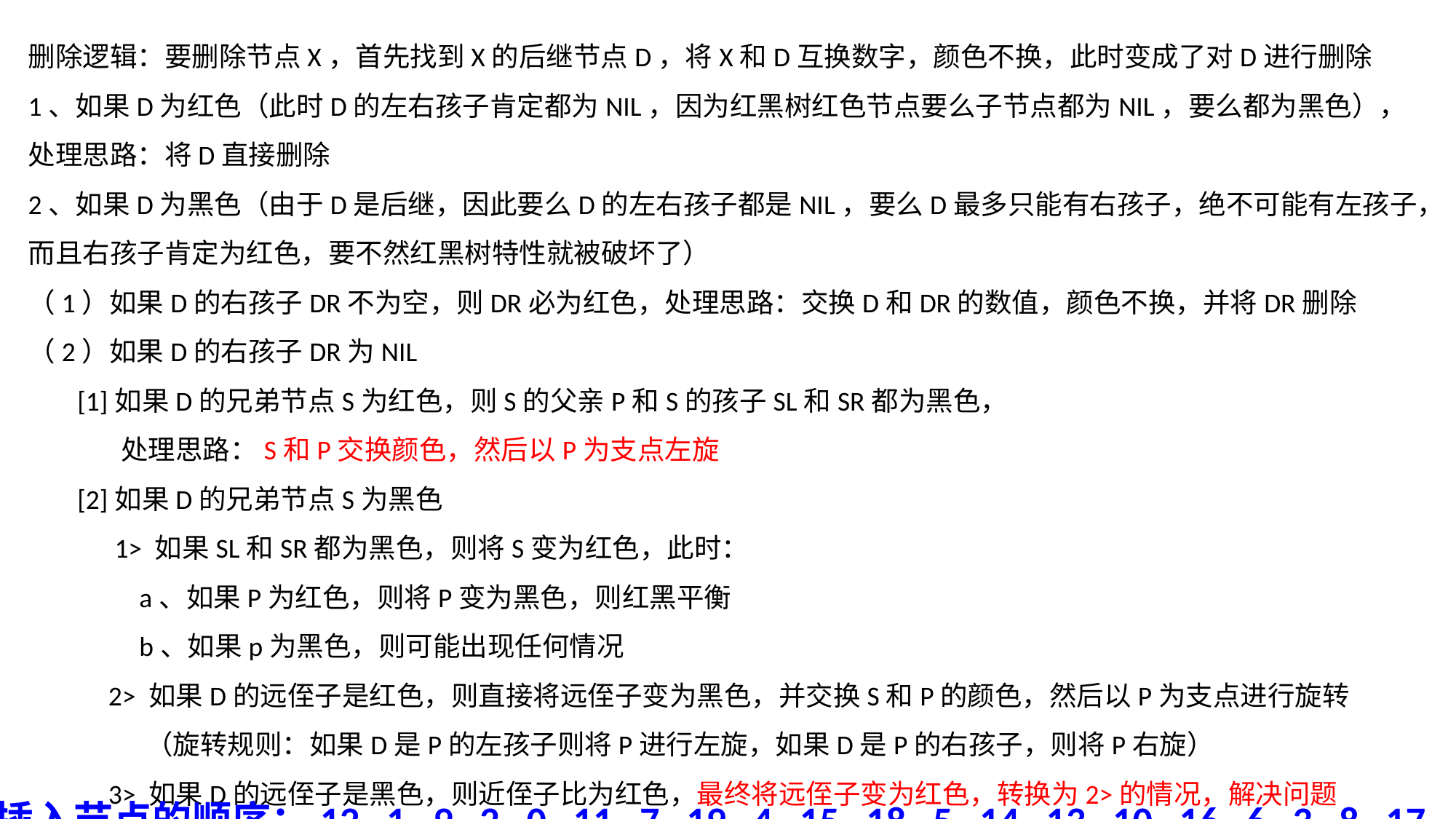

删除逻辑：要删除节点X，首先找到X的后继节点D，将X和D互换数字，颜色不换，此时变成了对D进行删除
1、如果D为红色（此时D的左右孩子肯定都为NIL，因为红黑树红色节点要么子节点都为NIL，要么都为黑色），处理思路：将D直接删除
2、如果D为黑色（由于D是后继，因此要么D的左右孩子都是NIL，要么D最多只能有右孩子，绝不可能有左孩子，而且右孩子肯定为红色，要不然红黑树特性就被破坏了）
（1）如果D的右孩子DR不为空，则DR必为红色，处理思路：交换D和DR的数值，颜色不换，并将DR删除
（2）如果D的右孩子DR为NIL
        [1]如果D的兄弟节点S为红色，则S的父亲P和S的孩子SL和SR都为黑色，
              处理思路：S和P交换颜色，然后以P为支点左旋
        [2]如果D的兄弟节点S为黑色
              1> 如果SL和SR都为黑色，则将S变为红色，此时：
                  a、如果P为红色，则将P变为黑色，则红黑平衡
                  b、如果p为黑色，则可能出现任何情况
             2> 如果D的远侄子是红色，则直接将远侄子变为黑色，并交换S和P的颜色，然后以P为支点进行旋转
                  （旋转规则：如果D是P的左孩子则将P进行左旋，如果D是P的右孩子，则将P右旋）
             3> 如果D的远侄子是黑色，则近侄子比为红色，最终将远侄子变为红色，转换为2>的情况，解决问题
插入节点的顺序：12   1   9   2   0   11   7   19   4   15   18   5   14   13   10   16   6   3   8   17